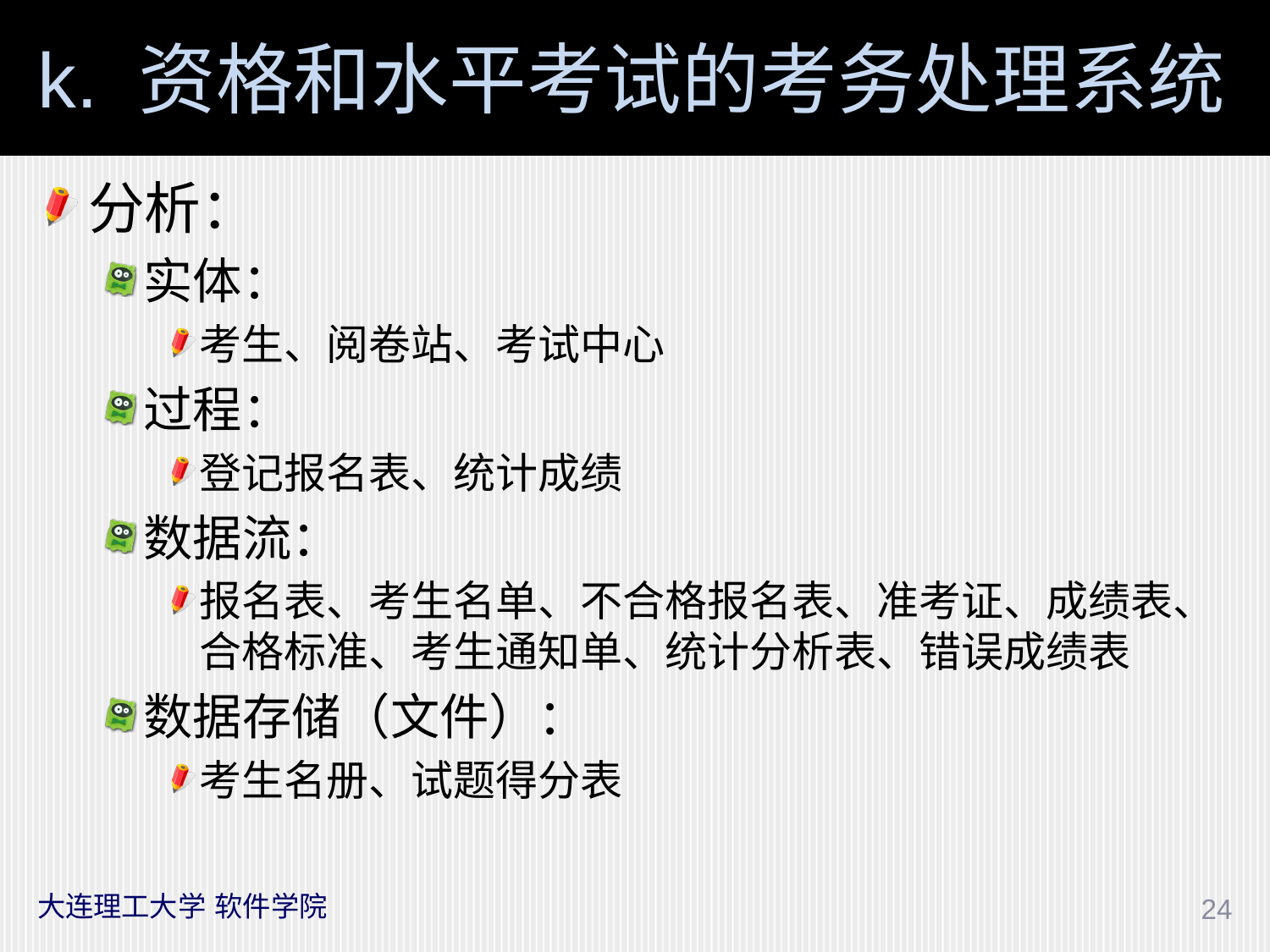

# k. 资格和水平考试的考务处理系统
分析：
实体：
考生、阅卷站、考试中心
过程：
登记报名表、统计成绩
数据流：
报名表、考生名单、不合格报名表、准考证、成绩表、合格标准、考生通知单、统计分析表、错误成绩表
数据存储（文件）：
考生名册、试题得分表
大连理工大学 软件学院
24